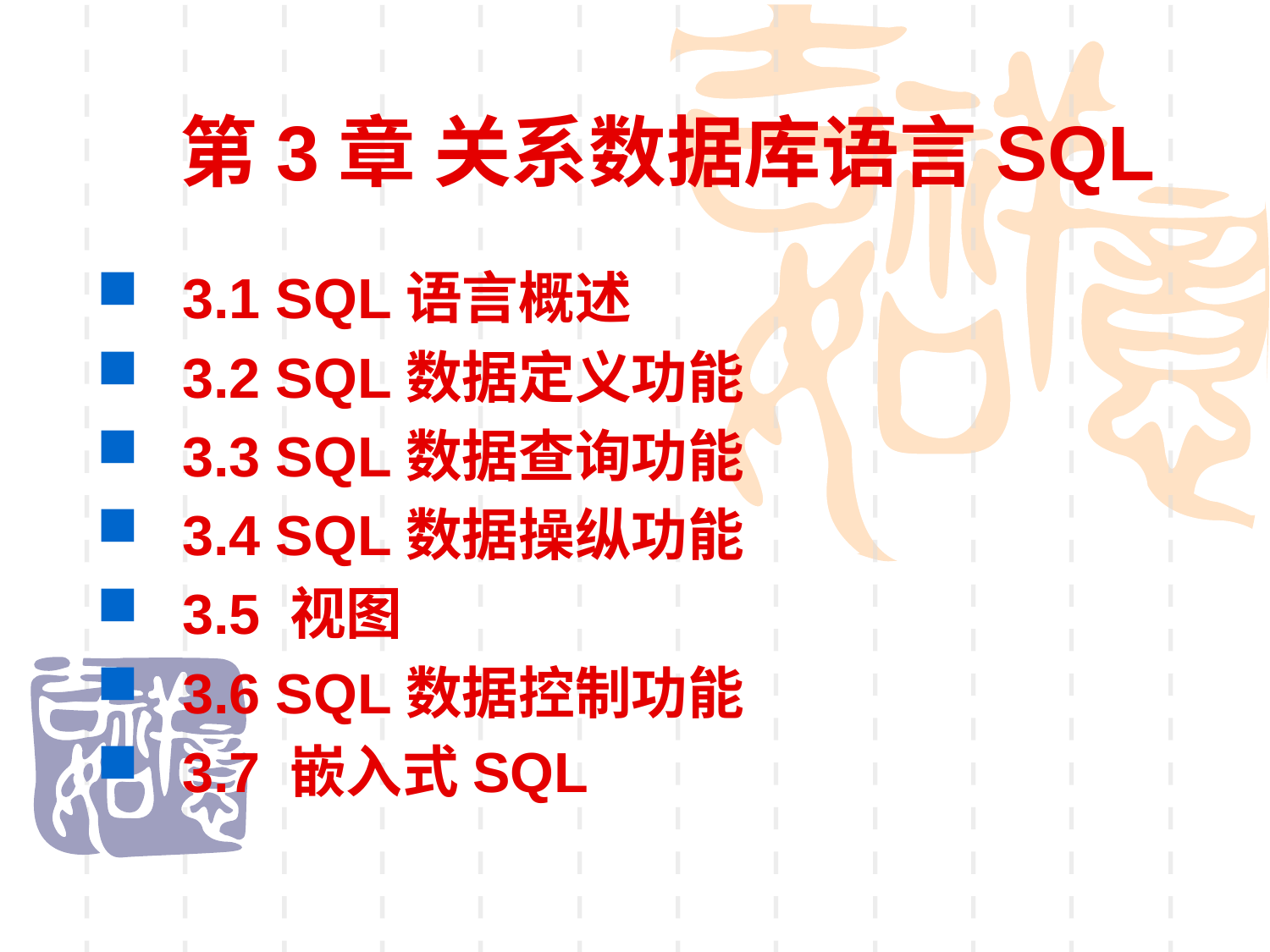

第3章 关系数据库语言SQL
3.1 SQL语言概述
3.2 SQL数据定义功能
3.3 SQL数据查询功能
3.4 SQL数据操纵功能
3.5 视图
3.6 SQL数据控制功能
3.7 嵌入式SQL